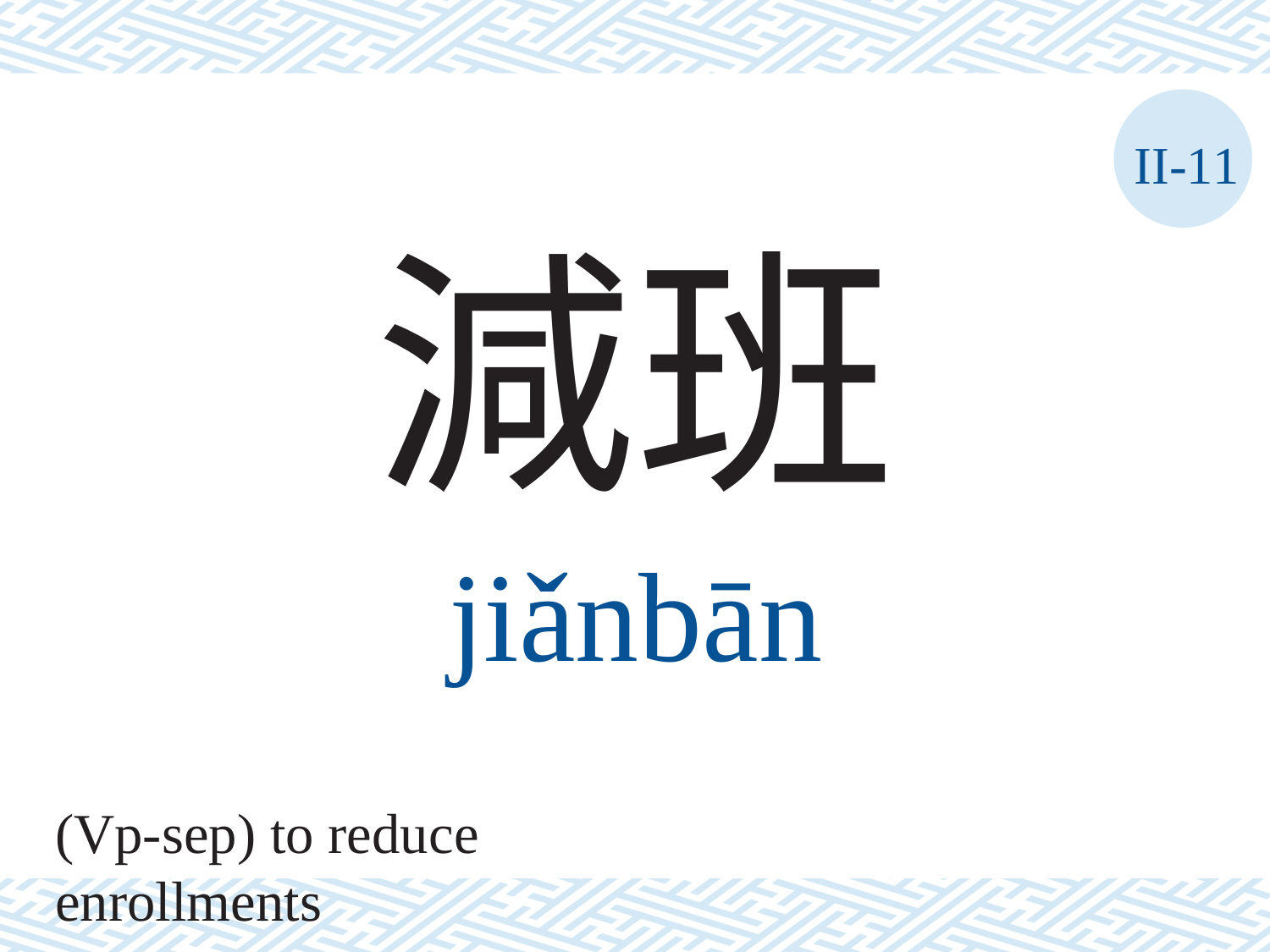

II-11
減班
jiǎnbān
(Vp-sep) to reduce enrollments